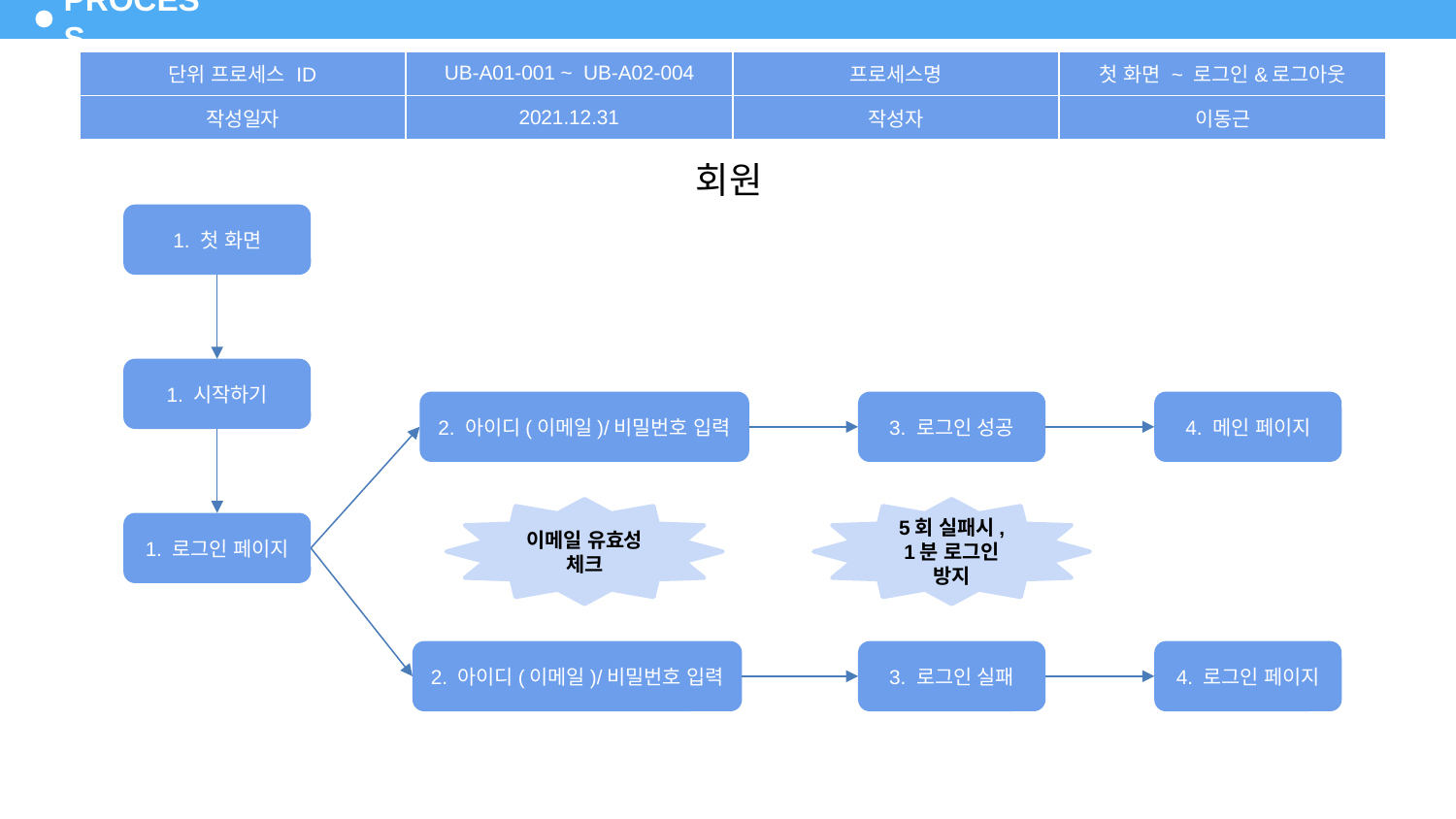

# PROCESS
| 단위 프로세스 ID | UB-A01-001 ~ UB-A02-004 | 프로세스명 | 첫 화면 ~ 로그인&로그아웃 |
| --- | --- | --- | --- |
| 작성일자 | 2021.12.31 | 작성자 | 이동근 |
회원
1. 첫 화면
1. 시작하기
3. 로그인 성공
4. 메인 페이지
2. 아이디(이메일)/비밀번호 입력
이메일 유효성 체크
5회 실패시, 1분 로그인 방지
1. 로그인 페이지
3. 로그인 실패
4. 로그인 페이지
2. 아이디(이메일)/비밀번호 입력